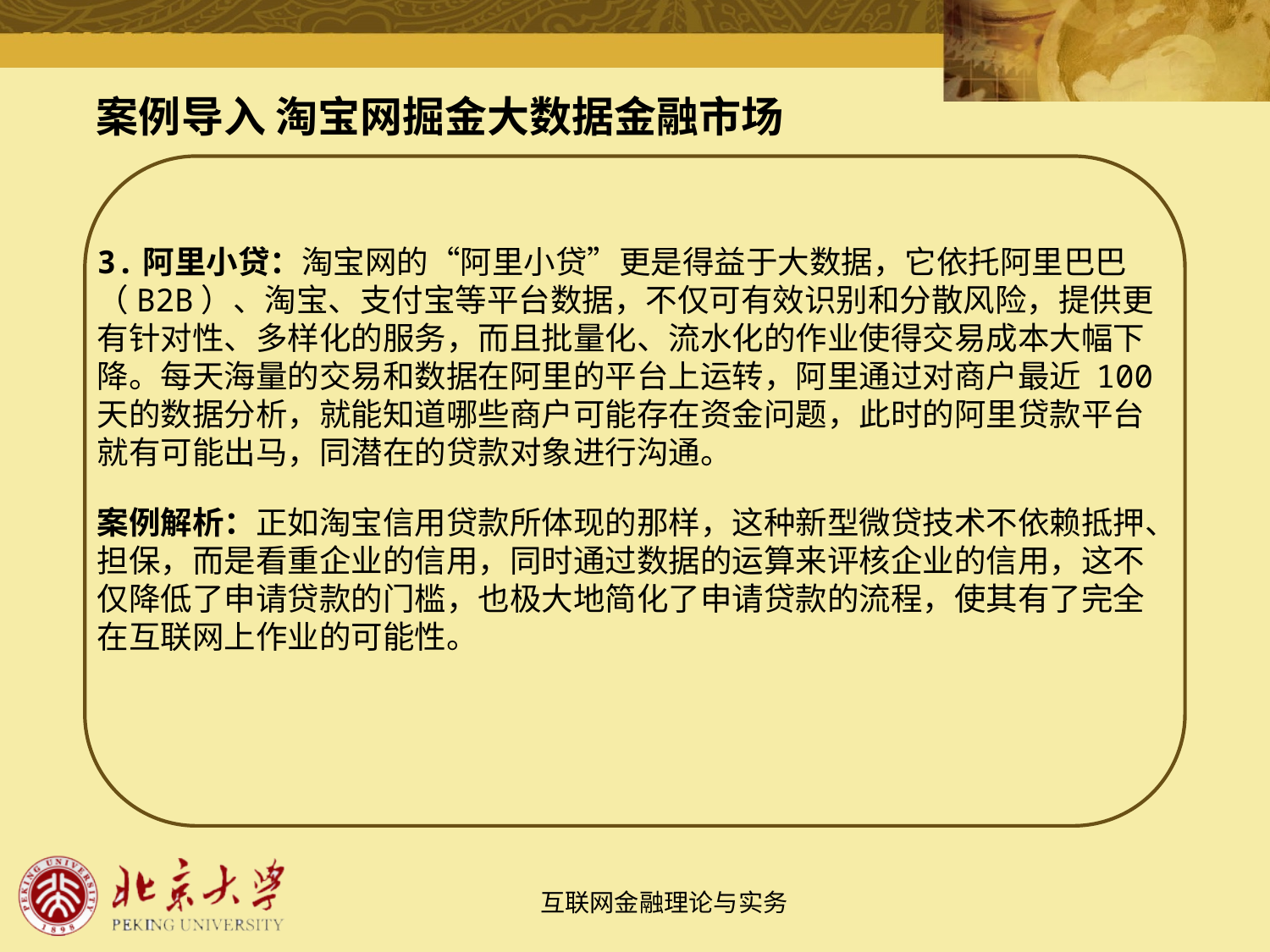

案例导入 淘宝网掘金大数据金融市场

3.阿里小贷：淘宝网的“阿里小贷”更是得益于大数据，它依托阿里巴巴（B2B）、淘宝、支付宝等平台数据，不仅可有效识别和分散风险，提供更有针对性、多样化的服务，而且批量化、流水化的作业使得交易成本大幅下降。每天海量的交易和数据在阿里的平台上运转，阿里通过对商户最近 100 天的数据分析，就能知道哪些商户可能存在资金问题，此时的阿里贷款平台就有可能出马，同潜在的贷款对象进行沟通。
案例解析：正如淘宝信用贷款所体现的那样，这种新型微贷技术不依赖抵押、担保，而是看重企业的信用，同时通过数据的运算来评核企业的信用，这不仅降低了申请贷款的门槛，也极大地简化了申请贷款的流程，使其有了完全在互联网上作业的可能性。